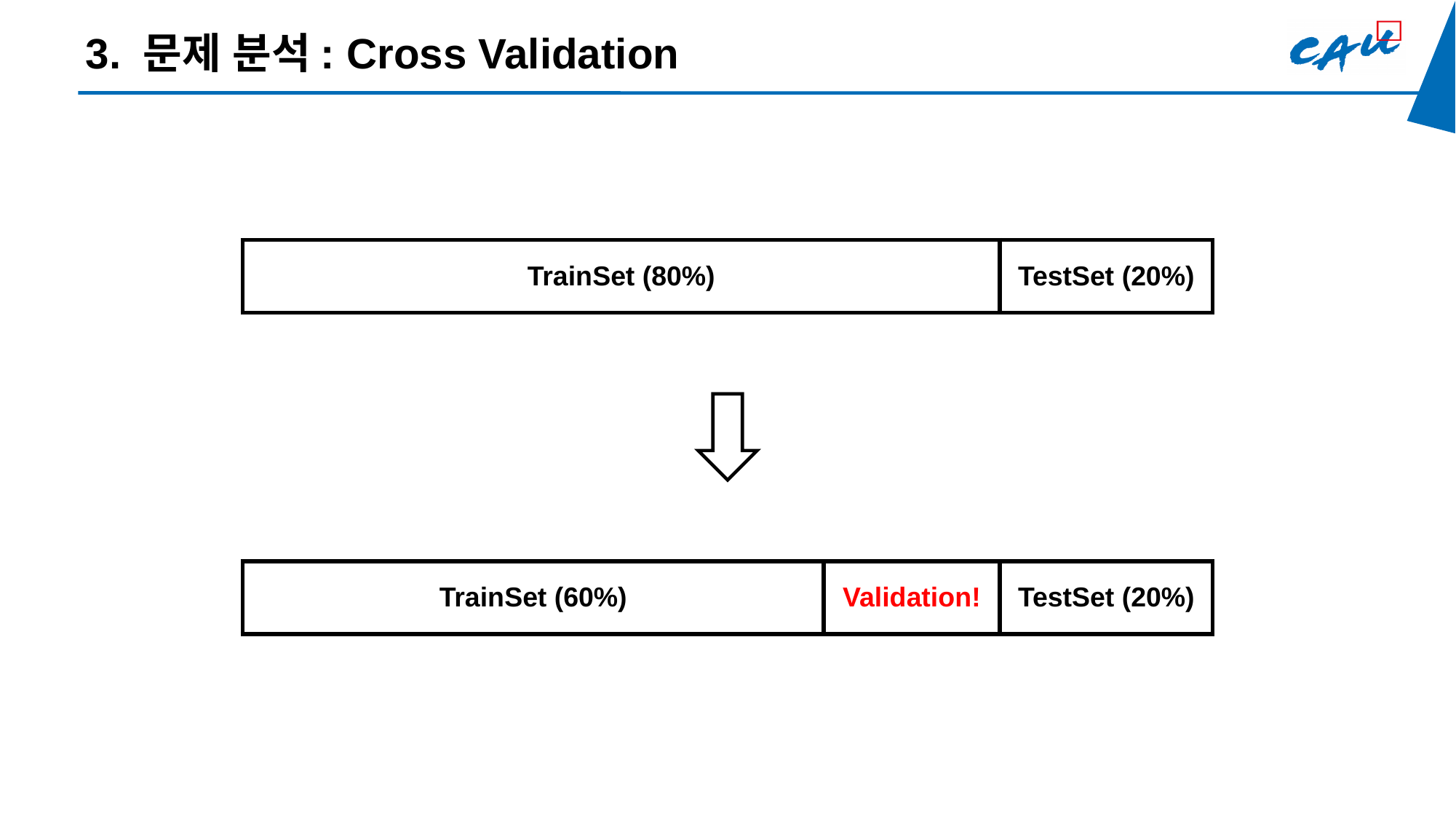

3. 문제 분석: Cross Validation
| TrainSet (80%) | TestSet (20%) |
| --- | --- |

| TrainSet (60%) | Validation! | TestSet (20%) |
| --- | --- | --- |